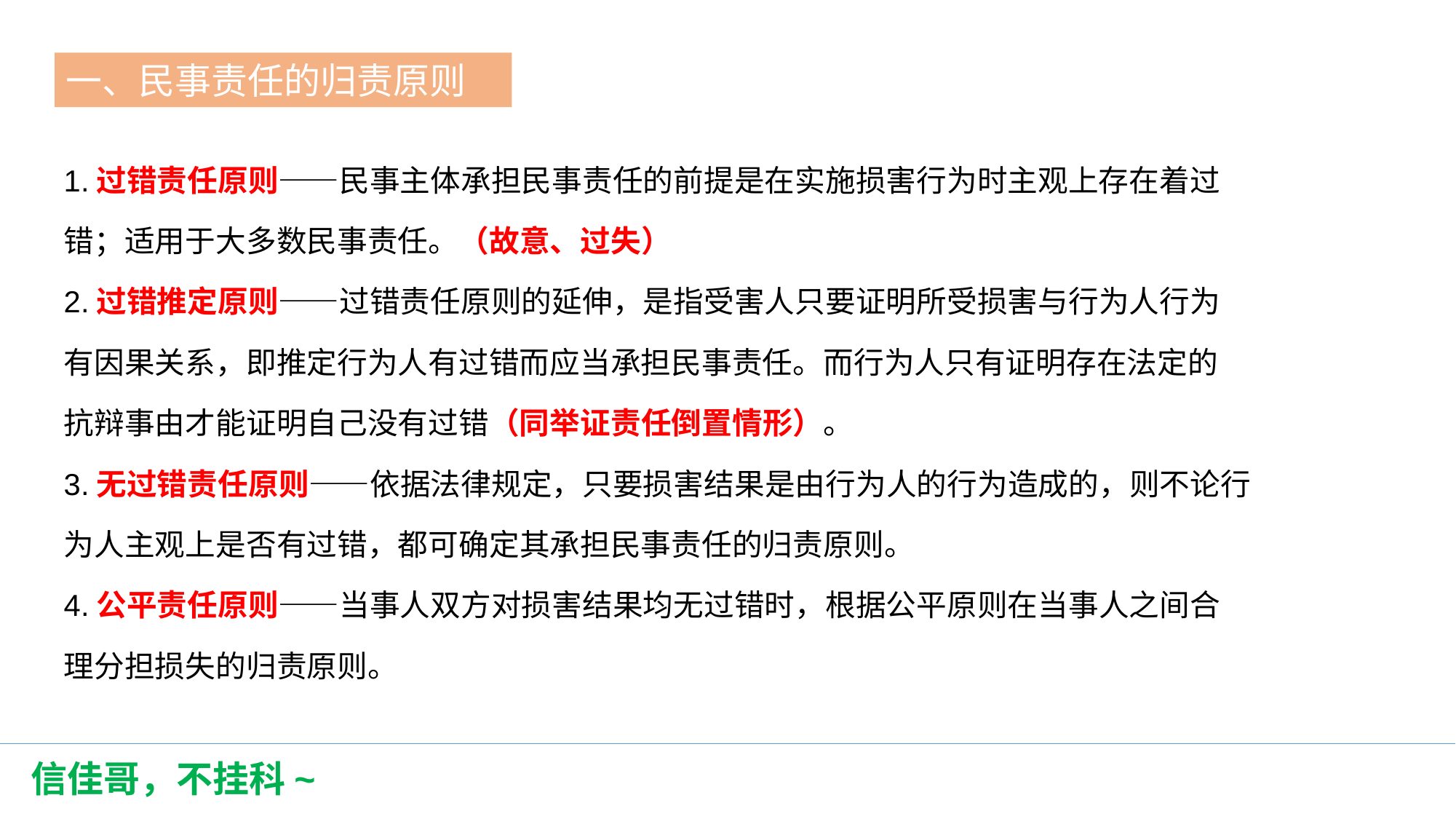

一、民事责任的归责原则
第一节
1.过错责任原则——民事主体承担民事责任的前提是在实施损害行为时主观上存在着过
错；适用于大多数民事责任。（故意、过失）
2.过错推定原则——过错责任原则的延伸，是指受害人只要证明所受损害与行为人行为
有因果关系，即推定行为人有过错而应当承担民事责任。而行为人只有证明存在法定的
抗辩事由才能证明自己没有过错（同举证责任倒置情形）。
3.无过错责任原则——依据法律规定，只要损害结果是由行为人的行为造成的，则不论行
为人主观上是否有过错，都可确定其承担民事责任的归责原则。
4.公平责任原则——当事人双方对损害结果均无过错时，根据公平原则在当事人之间合
理分担损失的归责原则。